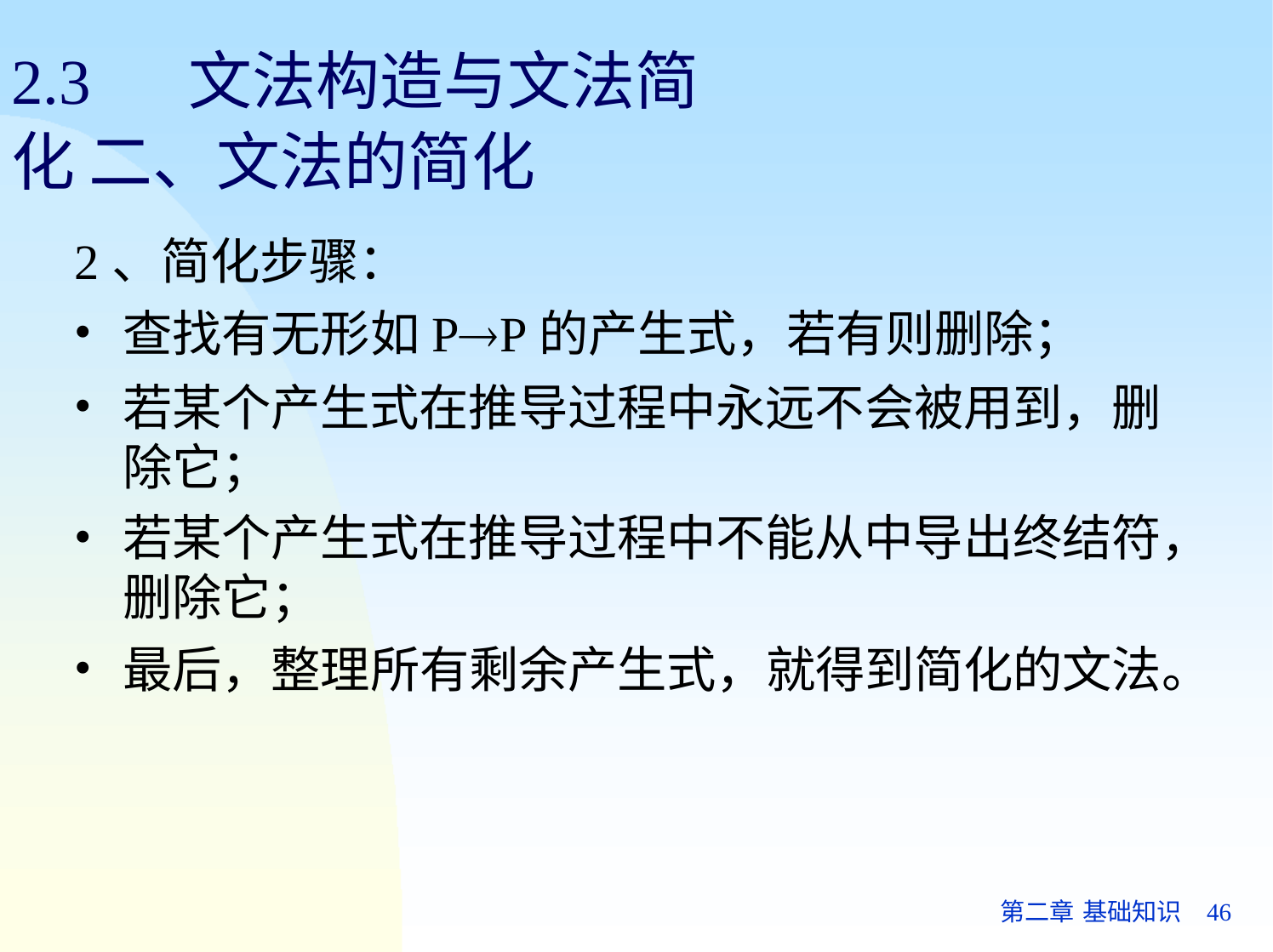

# 2.3	文法构造与文法简化 二、文法的简化
2、简化步骤：
查找有无形如P→P的产生式，若有则删除；
若某个产生式在推导过程中永远不会被用到，删 除它；
若某个产生式在推导过程中不能从中导出终结符， 删除它；
最后，整理所有剩余产生式，就得到简化的文法。
第二章 基础知识	46